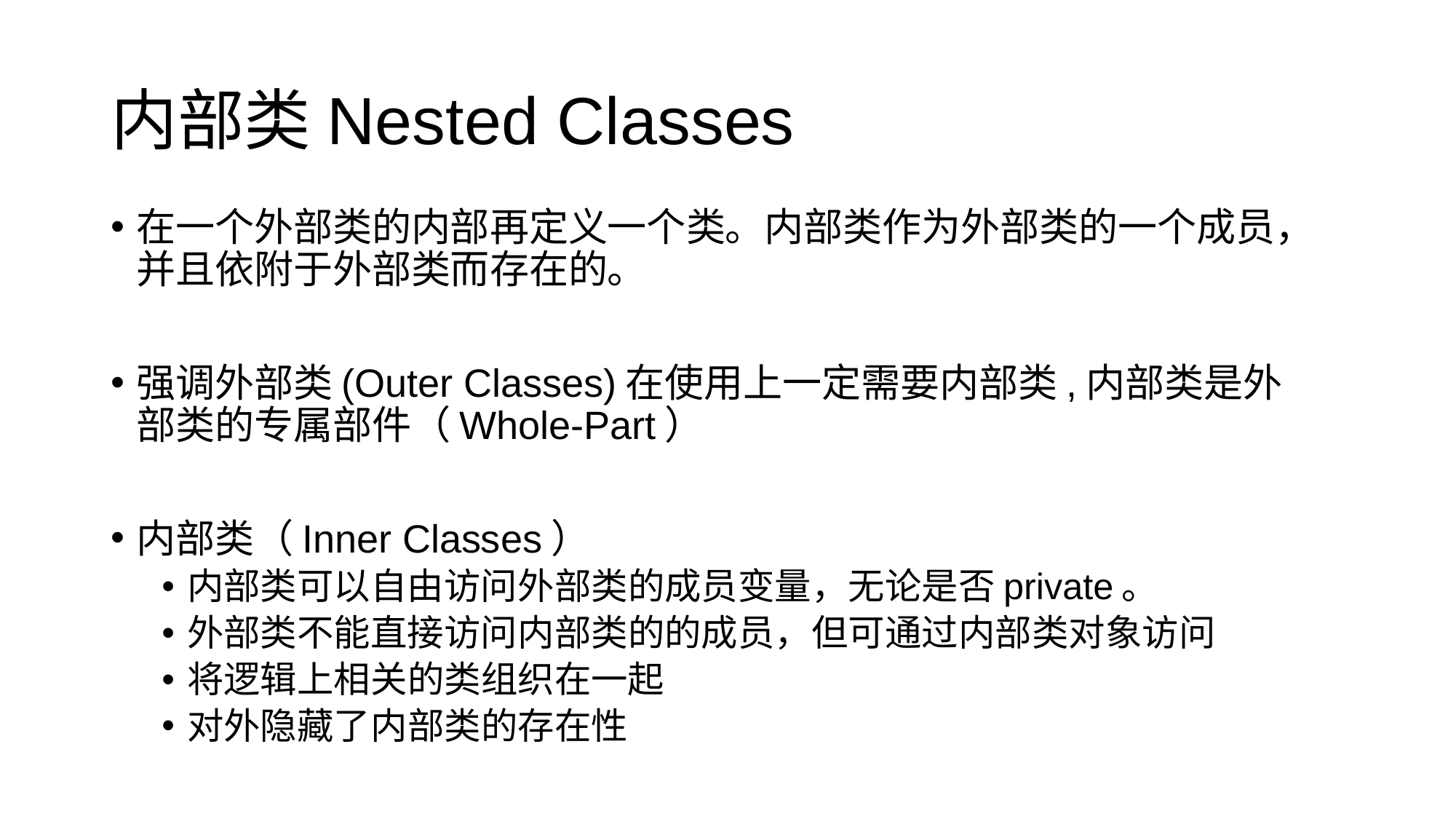

# 内部类Nested Classes
在一个外部类的内部再定义一个类。内部类作为外部类的一个成员，并且依附于外部类而存在的。

强调外部类(Outer Classes)在使用上一定需要内部类,内部类是外部类的专属部件（Whole-Part）

内部类（Inner Classes）
内部类可以自由访问外部类的成员变量，无论是否private。
外部类不能直接访问内部类的的成员，但可通过内部类对象访问
将逻辑上相关的类组织在一起
对外隐藏了内部类的存在性